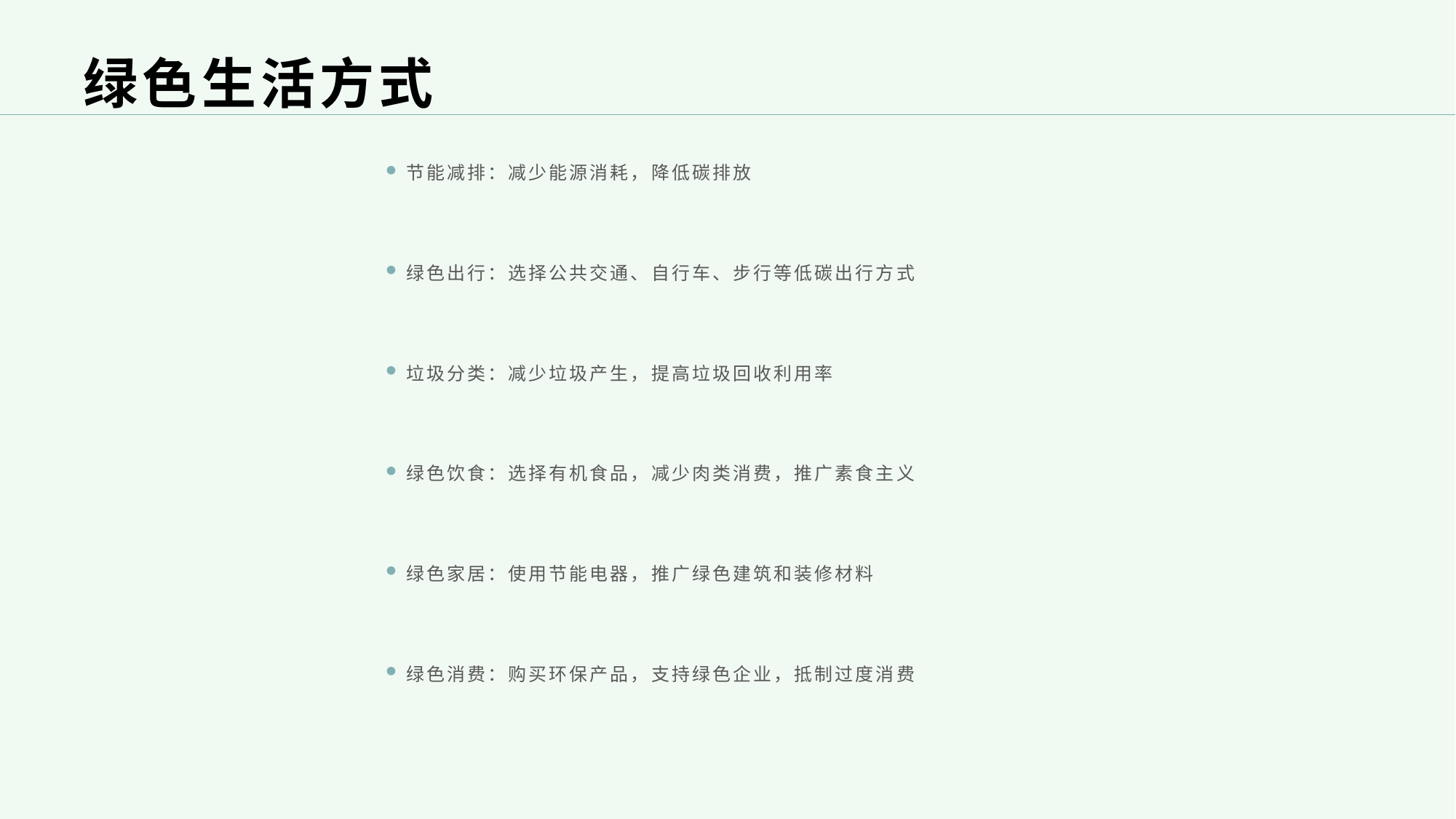

绿色生活方式
节能减排：减少能源消耗，降低碳排放
绿色出行：选择公共交通、自行车、步行等低碳出行方式
垃圾分类：减少垃圾产生，提高垃圾回收利用率
绿色饮食：选择有机食品，减少肉类消费，推广素食主义
绿色家居：使用节能电器，推广绿色建筑和装修材料
绿色消费：购买环保产品，支持绿色企业，抵制过度消费